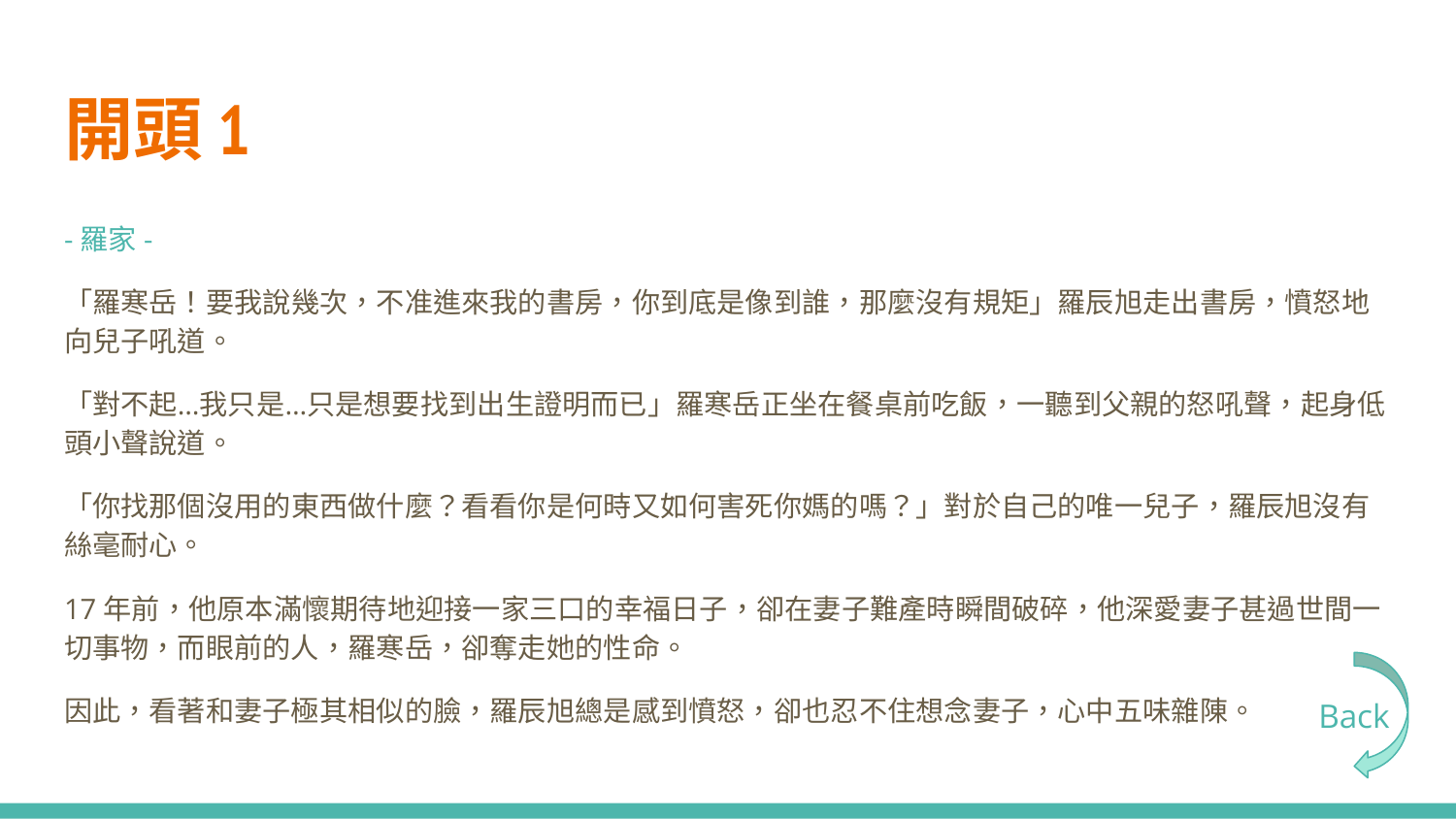

# 開頭1
-羅家-
「羅寒岳！要我說幾次，不准進來我的書房，你到底是像到誰，那麼沒有規矩」羅辰旭走出書房，憤怒地向兒子吼道。
「對不起…我只是…只是想要找到出生證明而已」羅寒岳正坐在餐桌前吃飯，一聽到父親的怒吼聲，起身低頭小聲說道。
「你找那個沒用的東西做什麼？看看你是何時又如何害死你媽的嗎？」對於自己的唯一兒子，羅辰旭沒有絲毫耐心。
17年前，他原本滿懷期待地迎接一家三口的幸福日子，卻在妻子難產時瞬間破碎，他深愛妻子甚過世間一切事物，而眼前的人，羅寒岳，卻奪走她的性命。
因此，看著和妻子極其相似的臉，羅辰旭總是感到憤怒，卻也忍不住想念妻子，心中五味雜陳。

Back